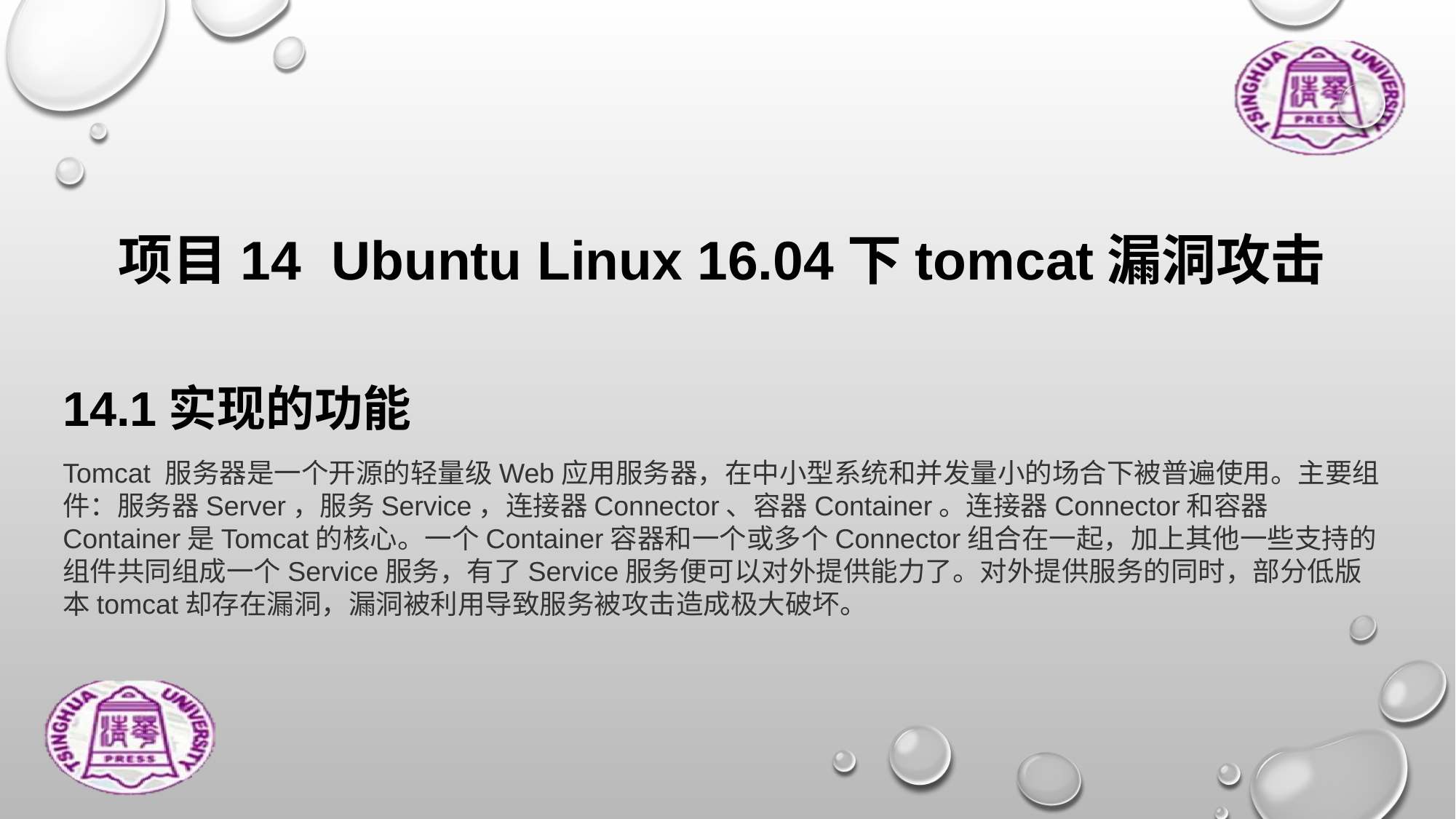

项目14  Ubuntu Linux 16.04下tomcat漏洞攻击
14.1实现的功能
Tomcat 服务器是一个开源的轻量级Web应用服务器，在中小型系统和并发量小的场合下被普遍使用。主要组件：服务器Server，服务Service，连接器Connector、容器Container。连接器Connector和容器Container是Tomcat的核心。一个Container容器和一个或多个Connector组合在一起，加上其他一些支持的组件共同组成一个Service服务，有了Service服务便可以对外提供能力了。对外提供服务的同时，部分低版本tomcat却存在漏洞，漏洞被利用导致服务被攻击造成极大破坏。